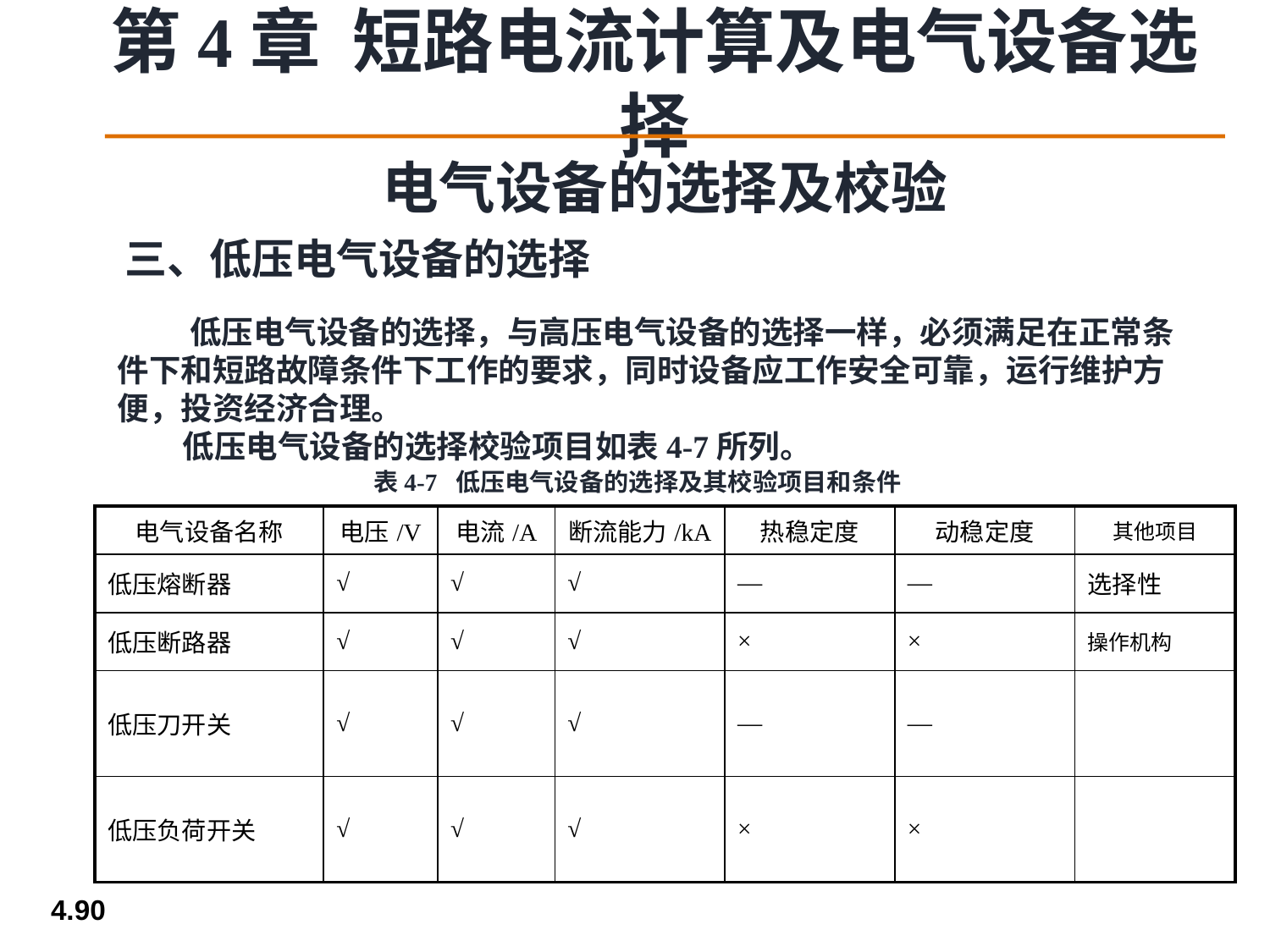

电气设备的选择及校验
三、低压电气设备的选择
         低压电气设备的选择，与高压电气设备的选择一样，必须满足在正常条件下和短路故障条件下工作的要求，同时设备应工作安全可靠，运行维护方便，投资经济合理。
        低压电气设备的选择校验项目如表4-7所列。
表4-7  低压电气设备的选择及其校验项目和条件
| 电气设备名称 | 电压/V | 电流/A | 断流能力/kA | 热稳定度 | 动稳定度 | 其他项目 |
| --- | --- | --- | --- | --- | --- | --- |
| 低压熔断器 | √ | √ | √ | — | — | 选择性 |
| 低压断路器 | √ | √ | √ | × | × | 操作机构 |
| 低压刀开关 | √ | √ | √ | — | — |  |
| 低压负荷开关 | √ | √ | √ | × | × |  |